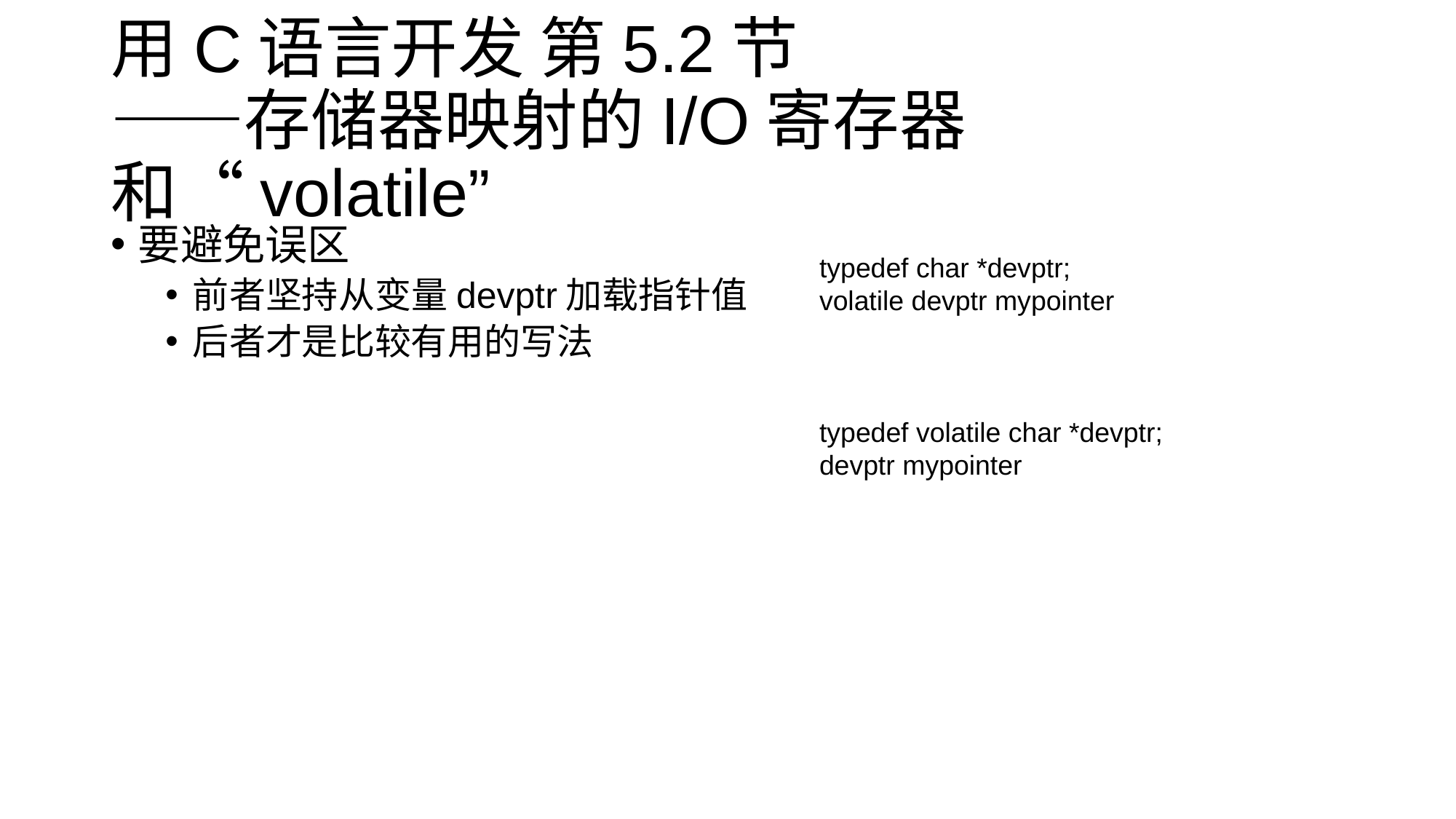

# 用C语言开发 第5.2节 ——存储器映射的I/O寄存器和“volatile”
要避免误区
前者坚持从变量devptr加载指针值
后者才是比较有用的写法
typedef char *devptr;
volatile devptr mypointer
typedef volatile char *devptr;
devptr mypointer